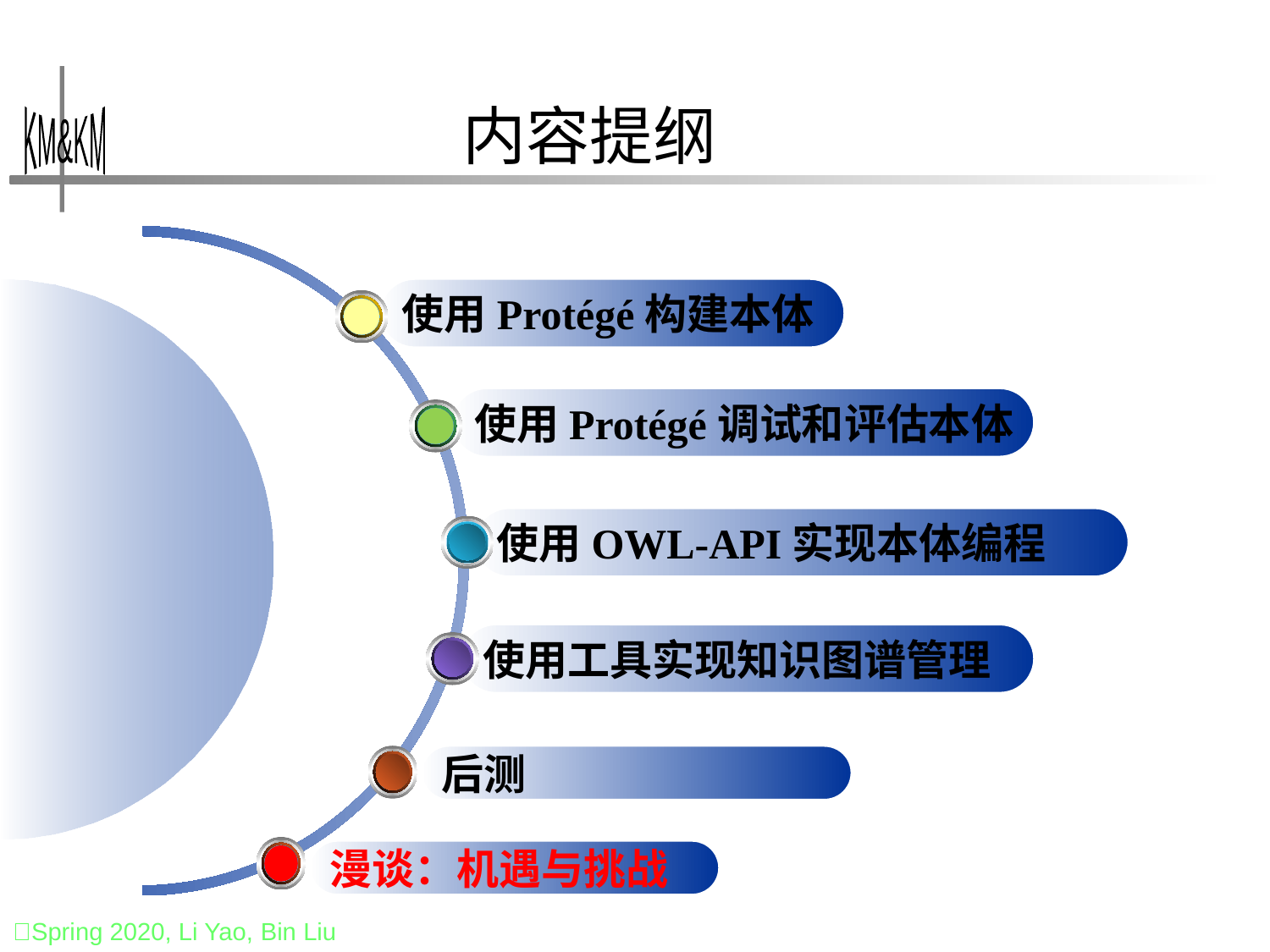

内容提纲

使用Protégé构建本体

使用Protégé调试和评估本体

使用OWL-API实现本体编程

使用工具实现知识图谱管理

后测

Contents 2
Contents 1

漫谈：机遇与挑战